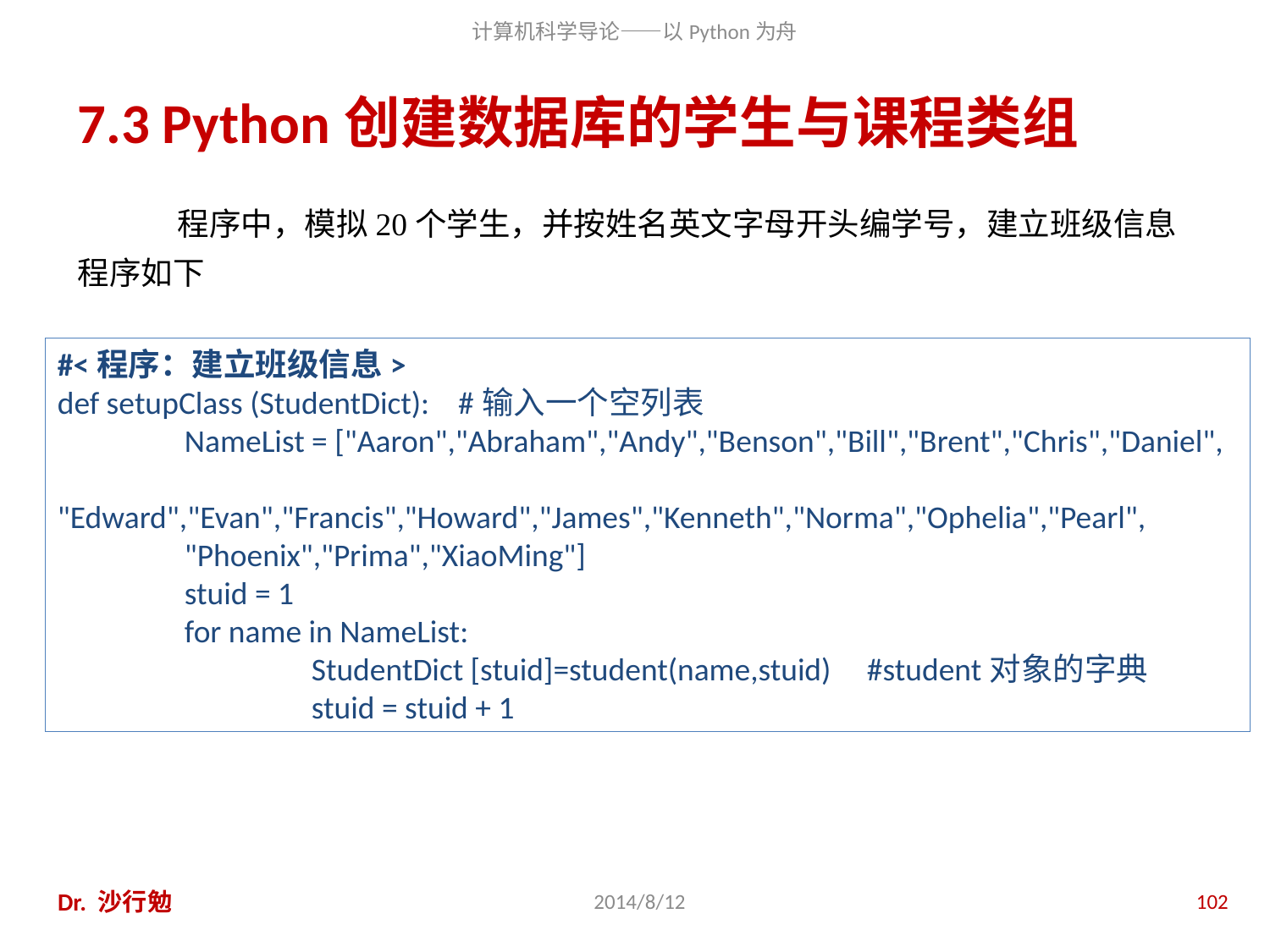

# 7.3 Python创建数据库的学生与课程类组
程序中，模拟20个学生，并按姓名英文字母开头编学号，建立班级信息程序如下
#<程序：建立班级信息>
def setupClass (StudentDict):    #输入一个空列表
	NameList = ["Aaron","Abraham","Andy","Benson","Bill","Brent","Chris","Daniel",
	"Edward","Evan","Francis","Howard","James","Kenneth","Norma","Ophelia","Pearl",
	"Phoenix","Prima","XiaoMing"]
	stuid = 1
	for name in NameList:
		StudentDict [stuid]=student(name,stuid)     #student对象的字典
		stuid = stuid + 1
Dr. 沙行勉
2014/8/12
102